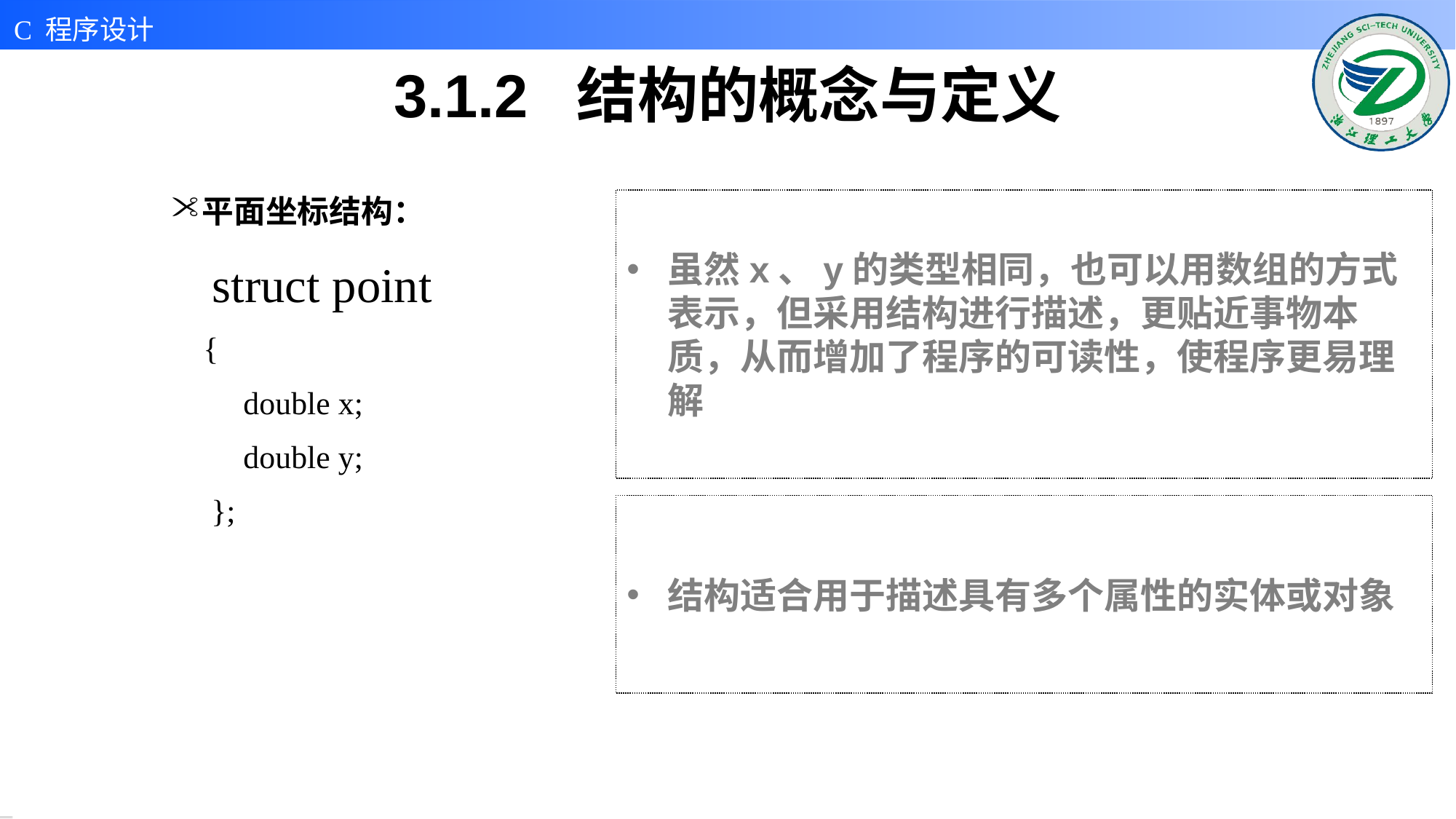

# 3.1.2  结构的概念与定义
平面坐标结构：
struct point
    {
         double x;
         double y;
     };

虽然x、y的类型相同，也可以用数组的方式表示，但采用结构进行描述，更贴近事物本质，从而增加了程序的可读性，使程序更易理解
结构适合用于描述具有多个属性的实体或对象